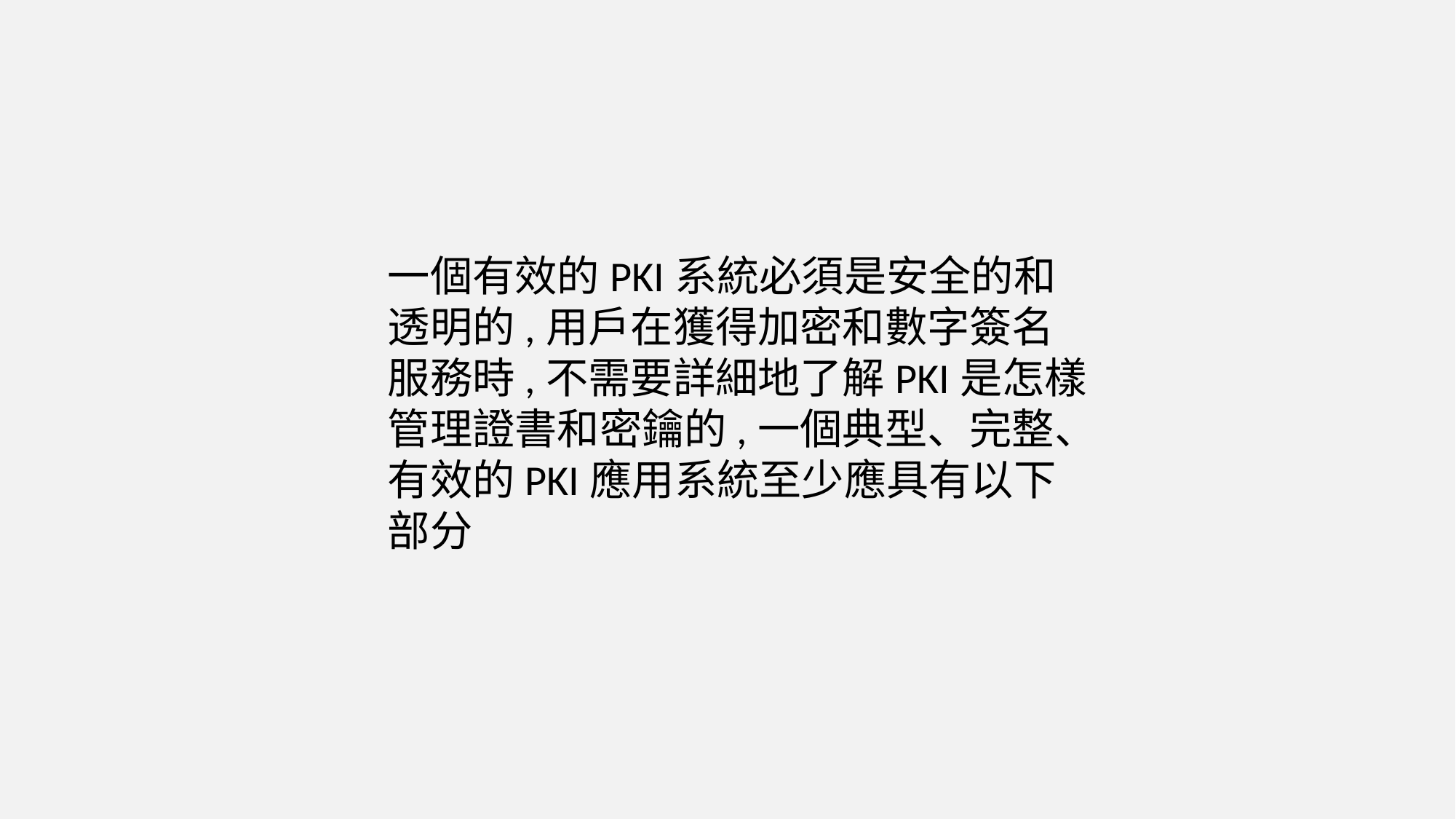

一個有效的PKI系統必須是安全的和透明的,用戶在獲得加密和數字簽名服務時,不需要詳細地了解PKI是怎樣管理證書和密鑰的,一個典型、完整、有效的PKI應用系統至少應具有以下部分